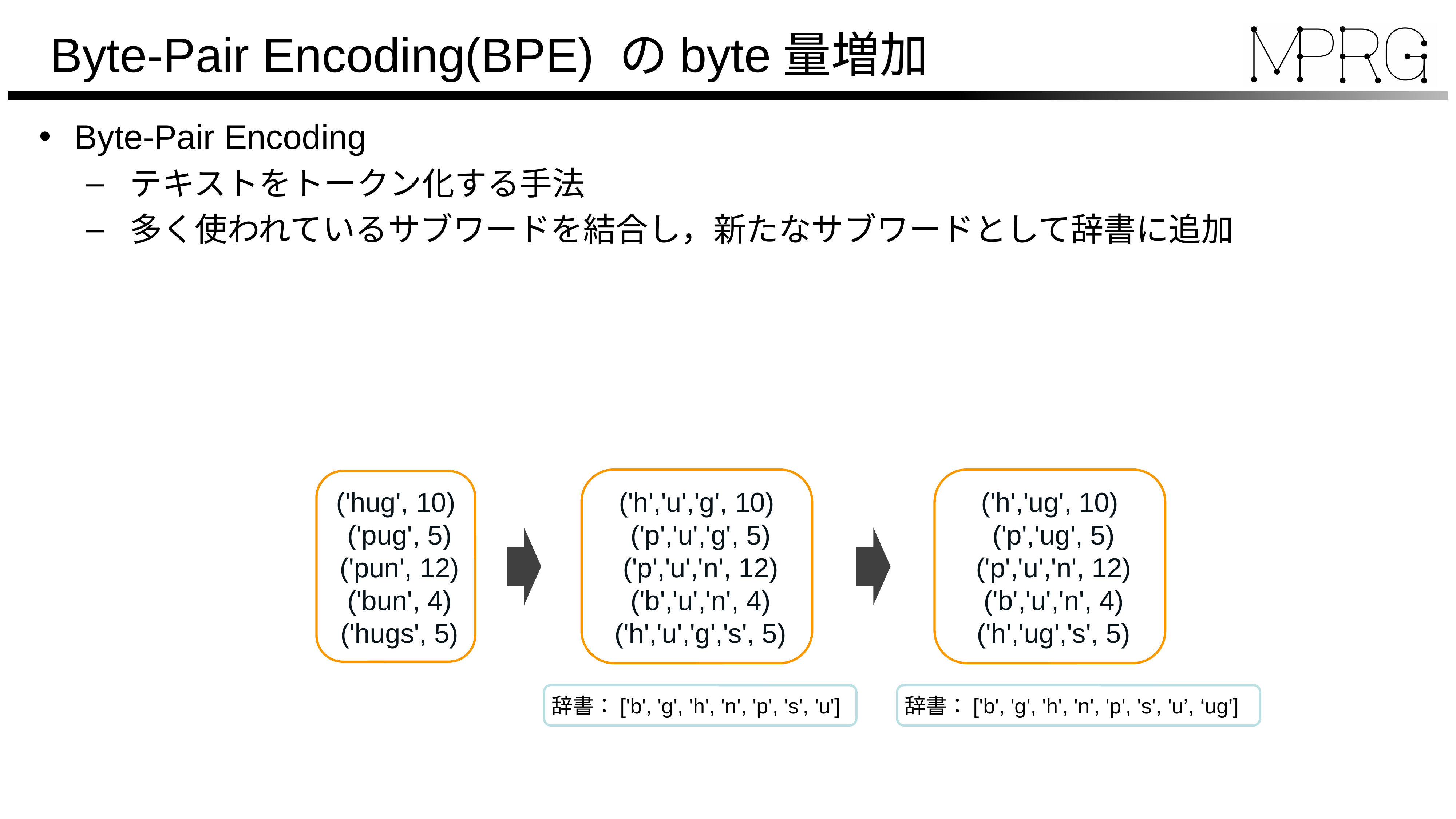

# Byte-Pair Encoding(BPE) のbyte量増加
Byte-Pair Encoding
テキストをトークン化する手法
多く使われているサブワードを結合し，新たなサブワードとして辞書に追加

('h','u','g', 10)
 ('p','u','g', 5)
 ('p','u','n', 12)
 ('b','u','n', 4)
 ('h','u','g','s', 5)
('h','ug', 10)
 ('p','ug', 5)
 ('p','u','n', 12)
 ('b','u','n', 4)
 ('h','ug','s', 5)
('hug', 10)
 ('pug', 5)
 ('pun', 12)
 ('bun', 4)
 ('hugs', 5)

辞書：['b', 'g', 'h', 'n', 'p', 's', 'u']
辞書：['b', 'g', 'h', 'n', 'p', 's', 'u’, ‘ug’]